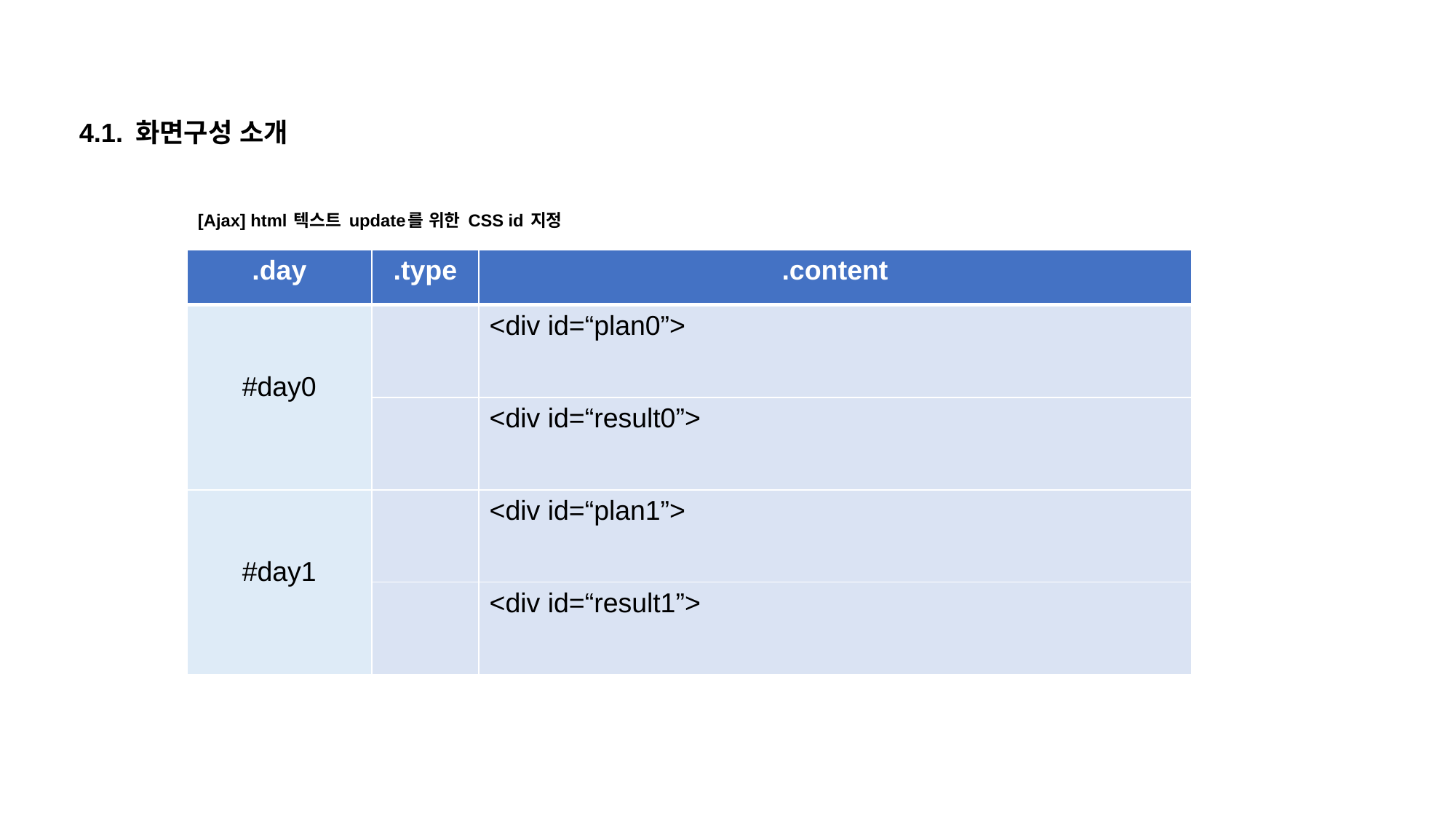

4.1. 화면구성 소개
[Ajax] html 텍스트 update를 위한 CSS id 지정
| .day | .type | .content |
| --- | --- | --- |
| #day0 |  | <div id=“plan0”> |
|  |  | <div id=“result0”> |
| #day1 |  | <div id=“plan1”> |
|  |  | <div id=“result1”> |